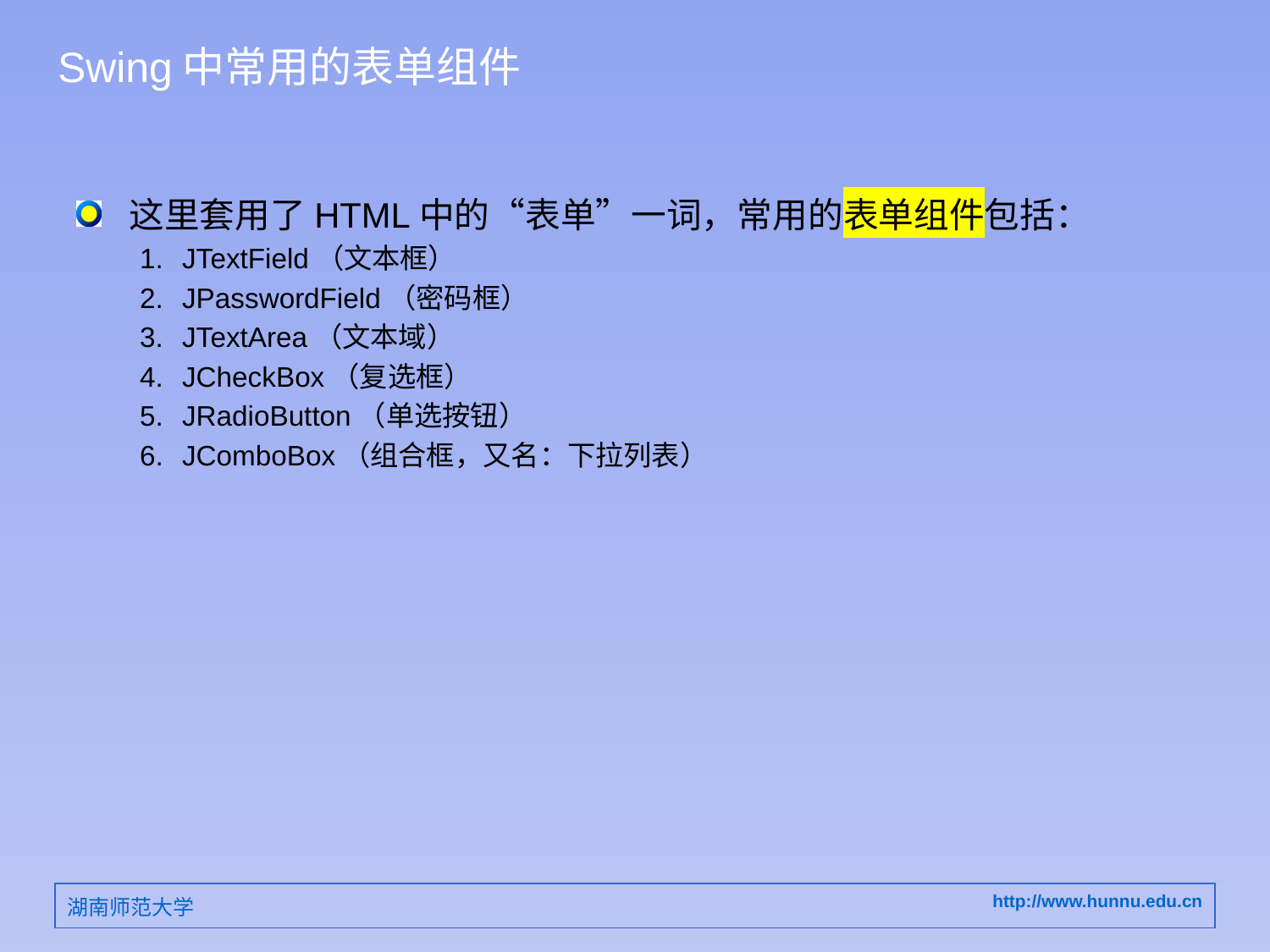

# Swing中常用的表单组件
这里套用了HTML中的“表单”一词，常用的表单组件包括：
JTextField（文本框）
JPasswordField（密码框）
JTextArea（文本域）
JCheckBox（复选框）
JRadioButton（单选按钮）
JComboBox（组合框，又名：下拉列表）